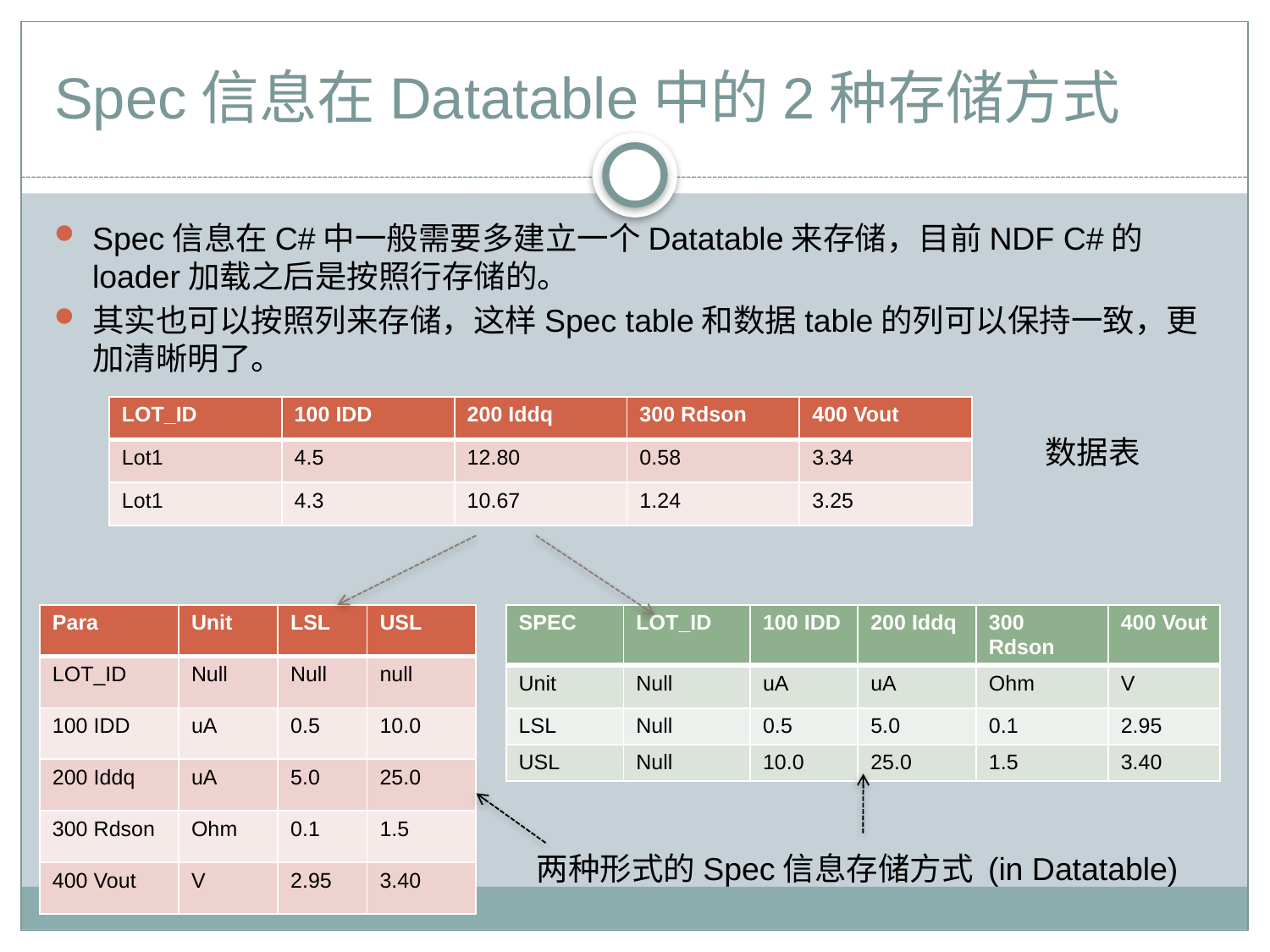

# Spec信息在Datatable中的2种存储方式
Spec信息在C#中一般需要多建立一个Datatable来存储，目前NDF C#的loader加载之后是按照行存储的。
其实也可以按照列来存储，这样Spec table和数据table的列可以保持一致，更加清晰明了。
| LOT\_ID | 100 IDD | 200 Iddq | 300 Rdson | 400 Vout |
| --- | --- | --- | --- | --- |
| Lot1 | 4.5 | 12.80 | 0.58 | 3.34 |
| Lot1 | 4.3 | 10.67 | 1.24 | 3.25 |
数据表
| Para | Unit | LSL | USL |
| --- | --- | --- | --- |
| LOT\_ID | Null | Null | null |
| 100 IDD | uA | 0.5 | 10.0 |
| 200 Iddq | uA | 5.0 | 25.0 |
| 300 Rdson | Ohm | 0.1 | 1.5 |
| 400 Vout | V | 2.95 | 3.40 |
| SPEC | LOT\_ID | 100 IDD | 200 Iddq | 300 Rdson | 400 Vout |
| --- | --- | --- | --- | --- | --- |
| Unit | Null | uA | uA | Ohm | V |
| LSL | Null | 0.5 | 5.0 | 0.1 | 2.95 |
| USL | Null | 10.0 | 25.0 | 1.5 | 3.40 |
两种形式的Spec信息存储方式 (in Datatable)